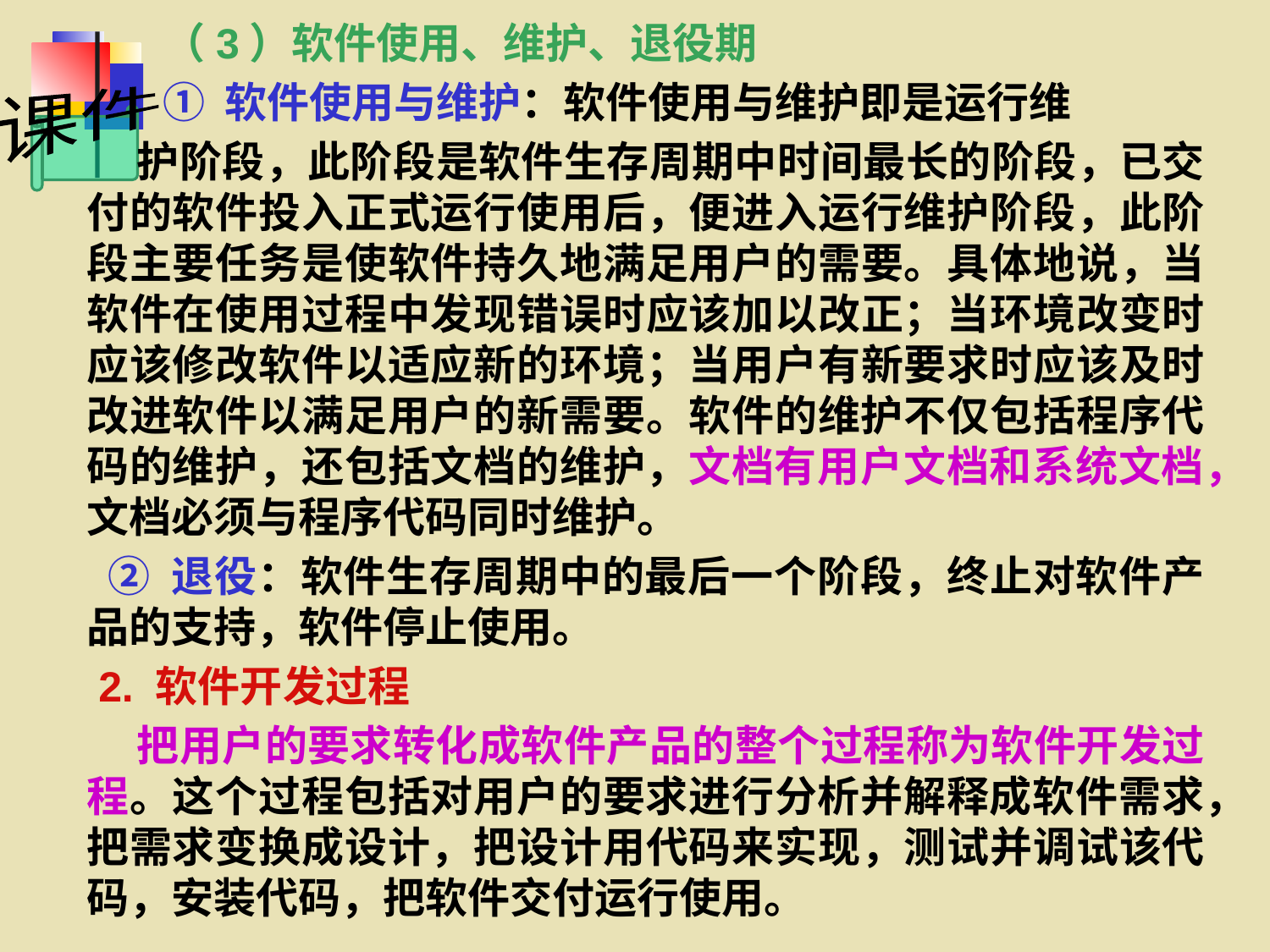

（3）软件使用、维护、退役期
        ① 软件使用与维护：软件使用与维护即是运行维
    护阶段，此阶段是软件生存周期中时间最长的阶段，已交付的软件投入正式运行使用后，便进入运行维护阶段，此阶段主要任务是使软件持久地满足用户的需要。具体地说，当软件在使用过程中发现错误时应该加以改正；当环境改变时应该修改软件以适应新的环境；当用户有新要求时应该及时改进软件以满足用户的新需要。软件的维护不仅包括程序代码的维护，还包括文档的维护，文档有用户文档和系统文档，文档必须与程序代码同时维护。
  ② 退役：软件生存周期中的最后一个阶段，终止对软件产品的支持，软件停止使用。
 2. 软件开发过程
    把用户的要求转化成软件产品的整个过程称为软件开发过程。这个过程包括对用户的要求进行分析并解释成软件需求，把需求变换成设计，把设计用代码来实现，测试并调试该代码，安装代码，把软件交付运行使用。